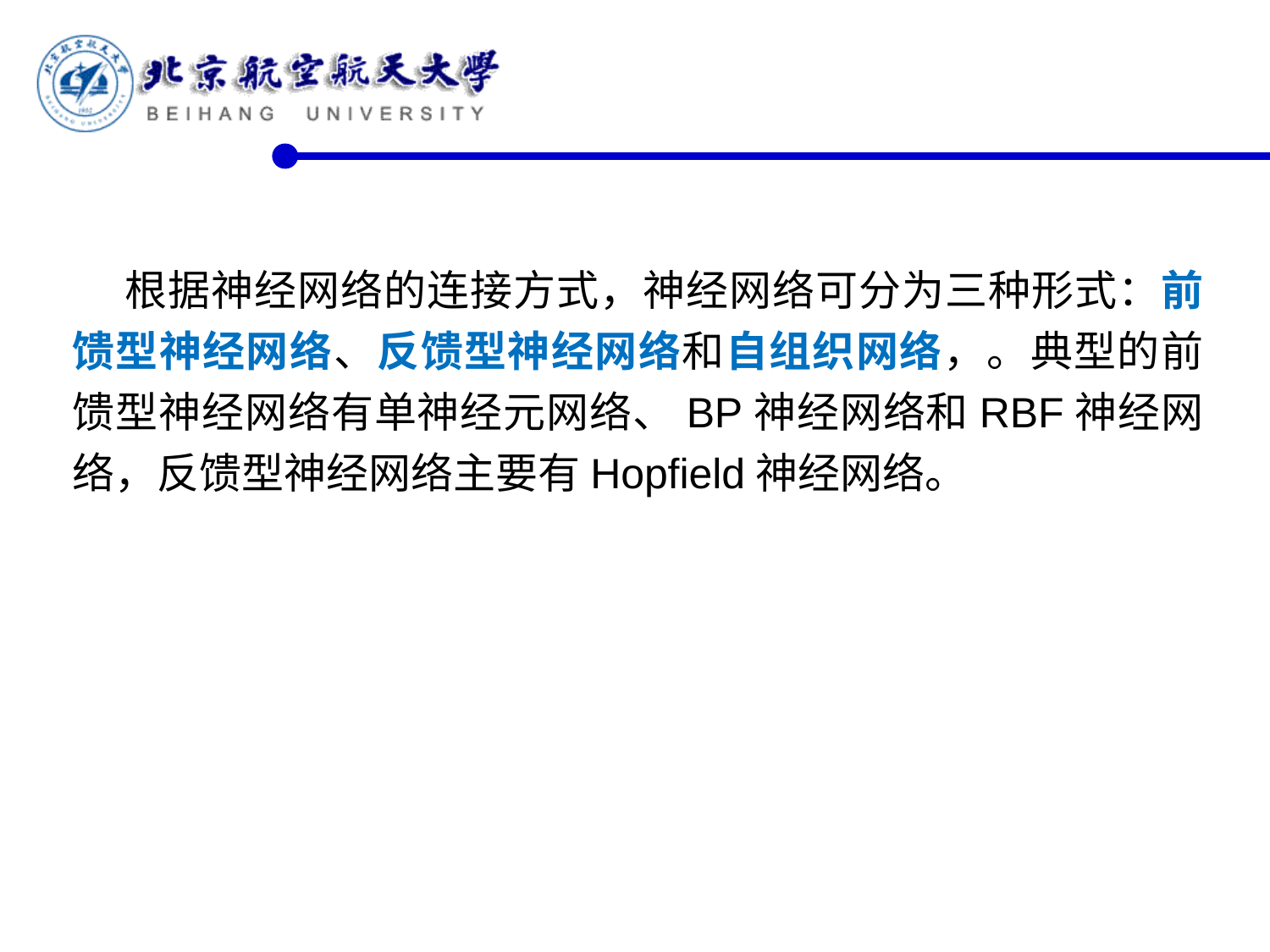

根据神经网络的连接方式，神经网络可分为三种形式：前馈型神经网络、反馈型神经网络和自组织网络，。典型的前馈型神经网络有单神经元网络、BP神经网络和RBF神经网络，反馈型神经网络主要有Hopfield神经网络。